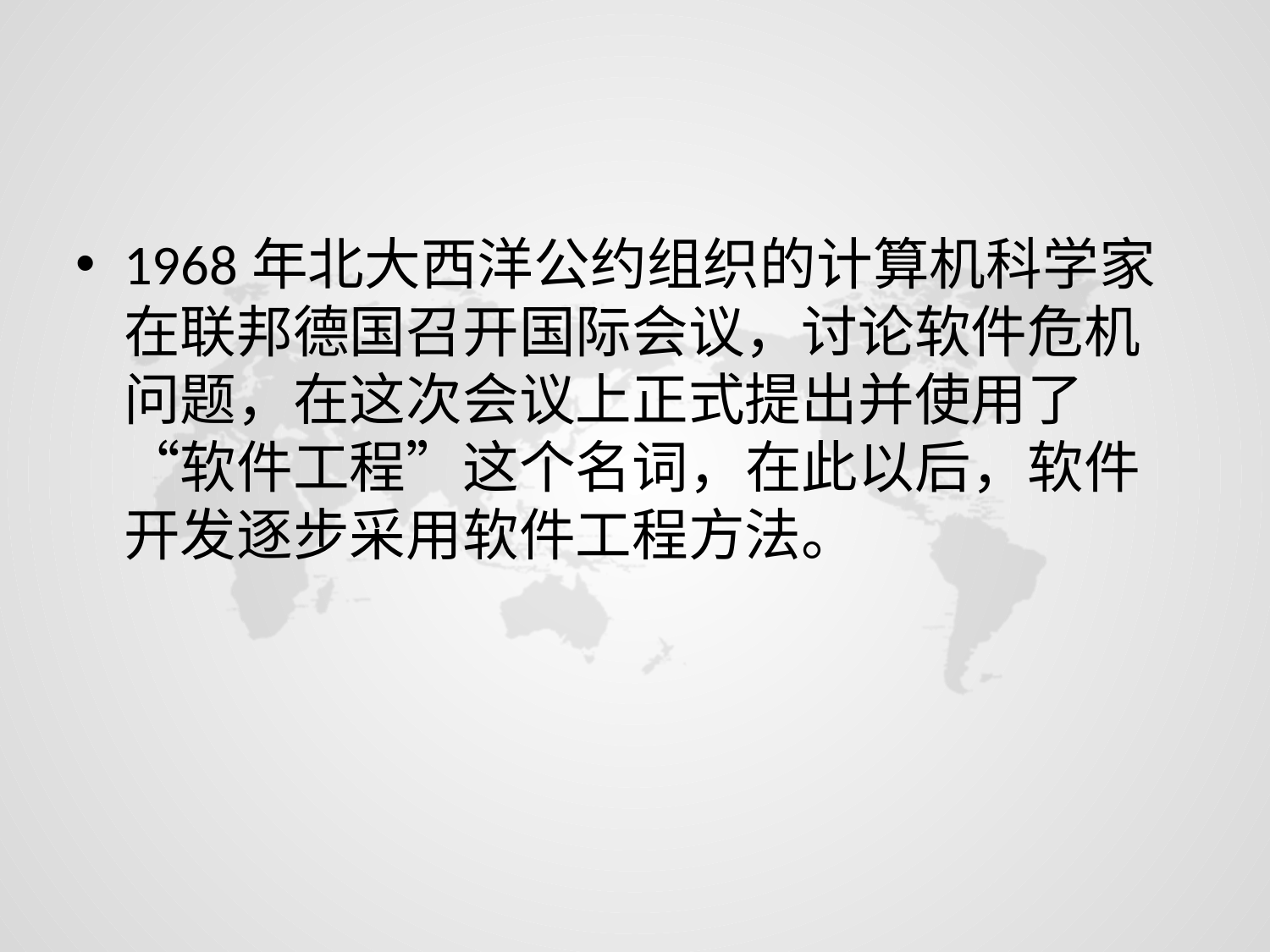

#
1968年北大西洋公约组织的计算机科学家在联邦德国召开国际会议，讨论软件危机问题，在这次会议上正式提出并使用了“软件工程”这个名词，在此以后，软件开发逐步采用软件工程方法。